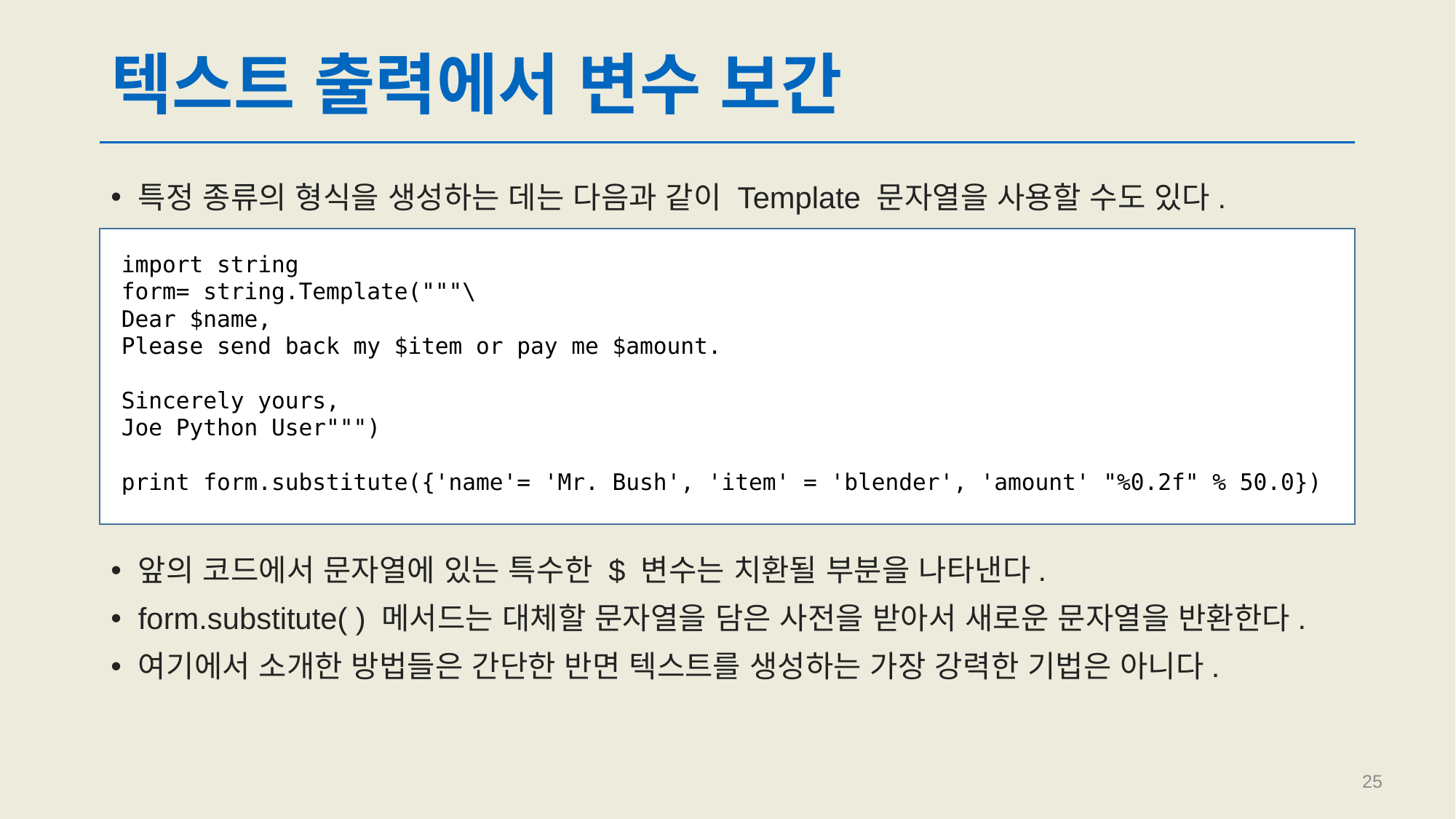

# 텍스트 출력에서 변수 보간
특정 종류의 형식을 생성하는 데는 다음과 같이 Template 문자열을 사용할 수도 있다.
import string
form= string.Template("""\
Dear $name,
Please send back my $item or pay me $amount.

Sincerely yours,
Joe Python User""")

print form.substitute({'name'= 'Mr. Bush', 'item' = 'blender', 'amount' "%0.2f" % 50.0})
앞의 코드에서 문자열에 있는 특수한 $ 변수는 치환될 부분을 나타낸다.
form.substitute( ) 메서드는 대체할 문자열을 담은 사전을 받아서 새로운 문자열을 반환한다.
여기에서 소개한 방법들은 간단한 반면 텍스트를 생성하는 가장 강력한 기법은 아니다.
25